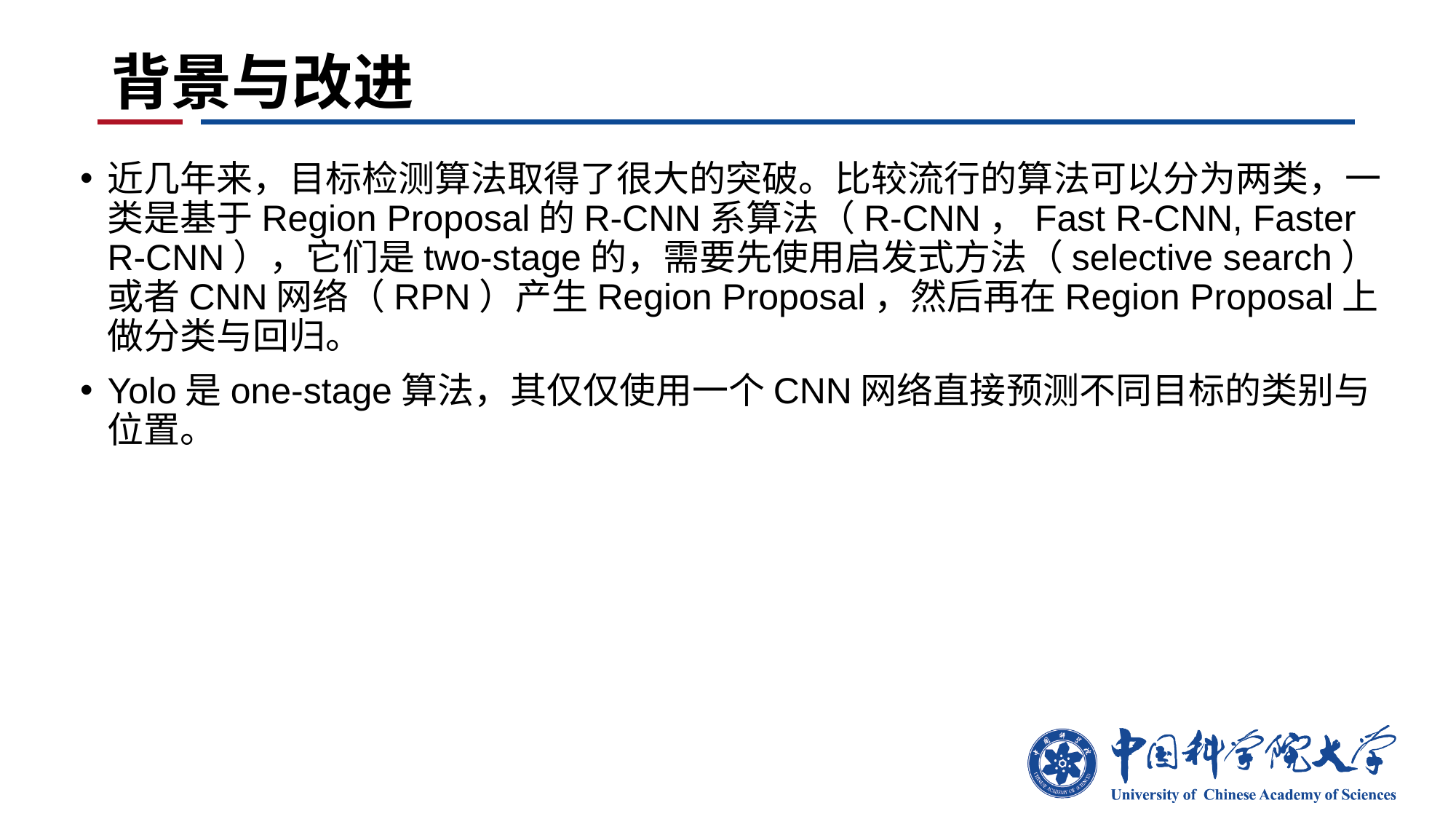

# 背景与改进
近几年来，目标检测算法取得了很大的突破。比较流行的算法可以分为两类，一类是基于Region Proposal的R-CNN系算法（R-CNN，Fast R-CNN, Faster R-CNN），它们是two-stage的，需要先使用启发式方法（selective search）或者CNN网络（RPN）产生Region Proposal，然后再在Region Proposal上做分类与回归。
Yolo是one-stage算法，其仅仅使用一个CNN网络直接预测不同目标的类别与位置。